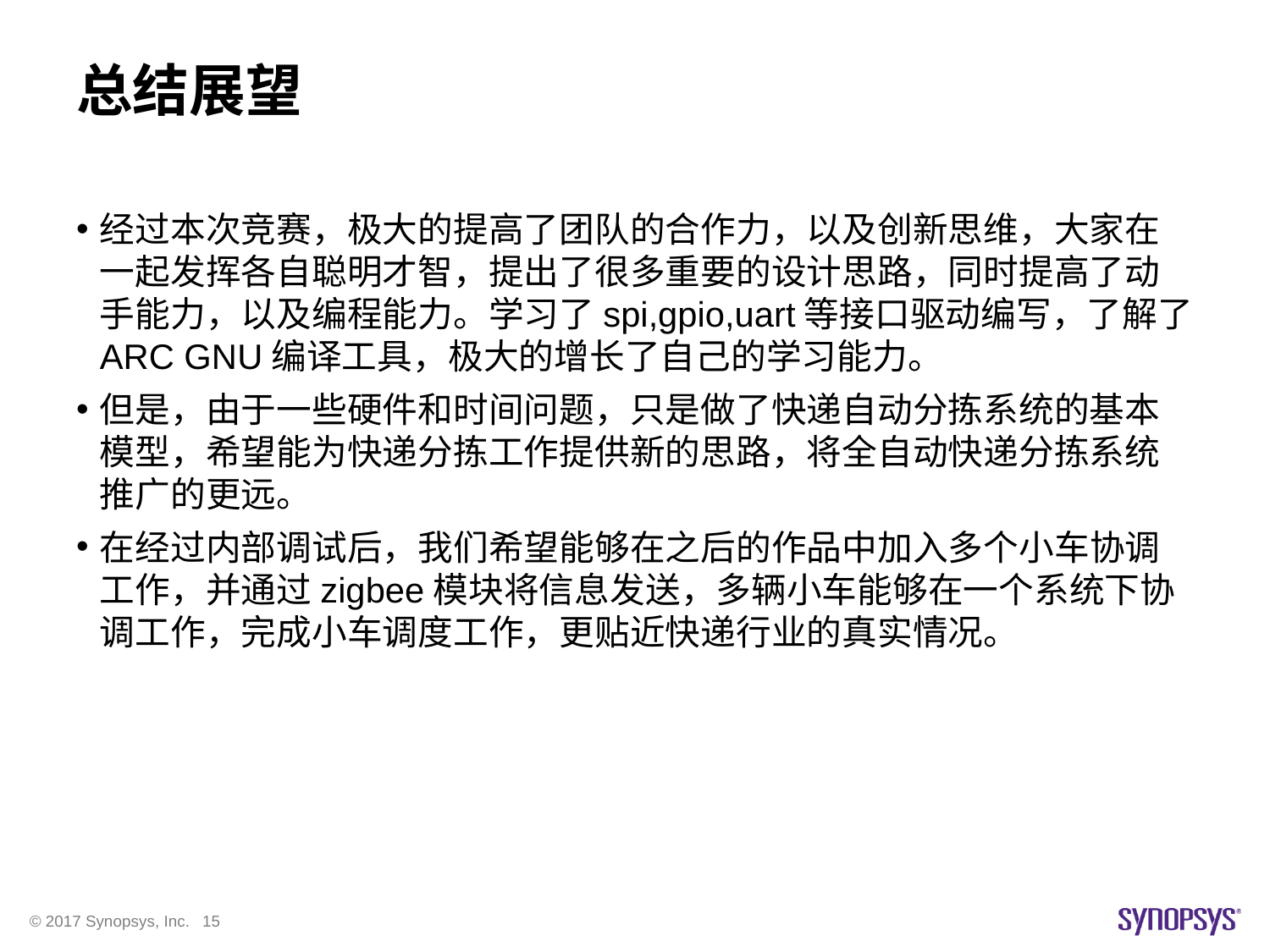

# 总结展望
经过本次竞赛，极大的提高了团队的合作力，以及创新思维，大家在一起发挥各自聪明才智，提出了很多重要的设计思路，同时提高了动手能力，以及编程能力。学习了spi,gpio,uart等接口驱动编写，了解了ARC GNU编译工具，极大的增长了自己的学习能力。
但是，由于一些硬件和时间问题，只是做了快递自动分拣系统的基本模型，希望能为快递分拣工作提供新的思路，将全自动快递分拣系统推广的更远。
在经过内部调试后，我们希望能够在之后的作品中加入多个小车协调工作，并通过zigbee模块将信息发送，多辆小车能够在一个系统下协调工作，完成小车调度工作，更贴近快递行业的真实情况。